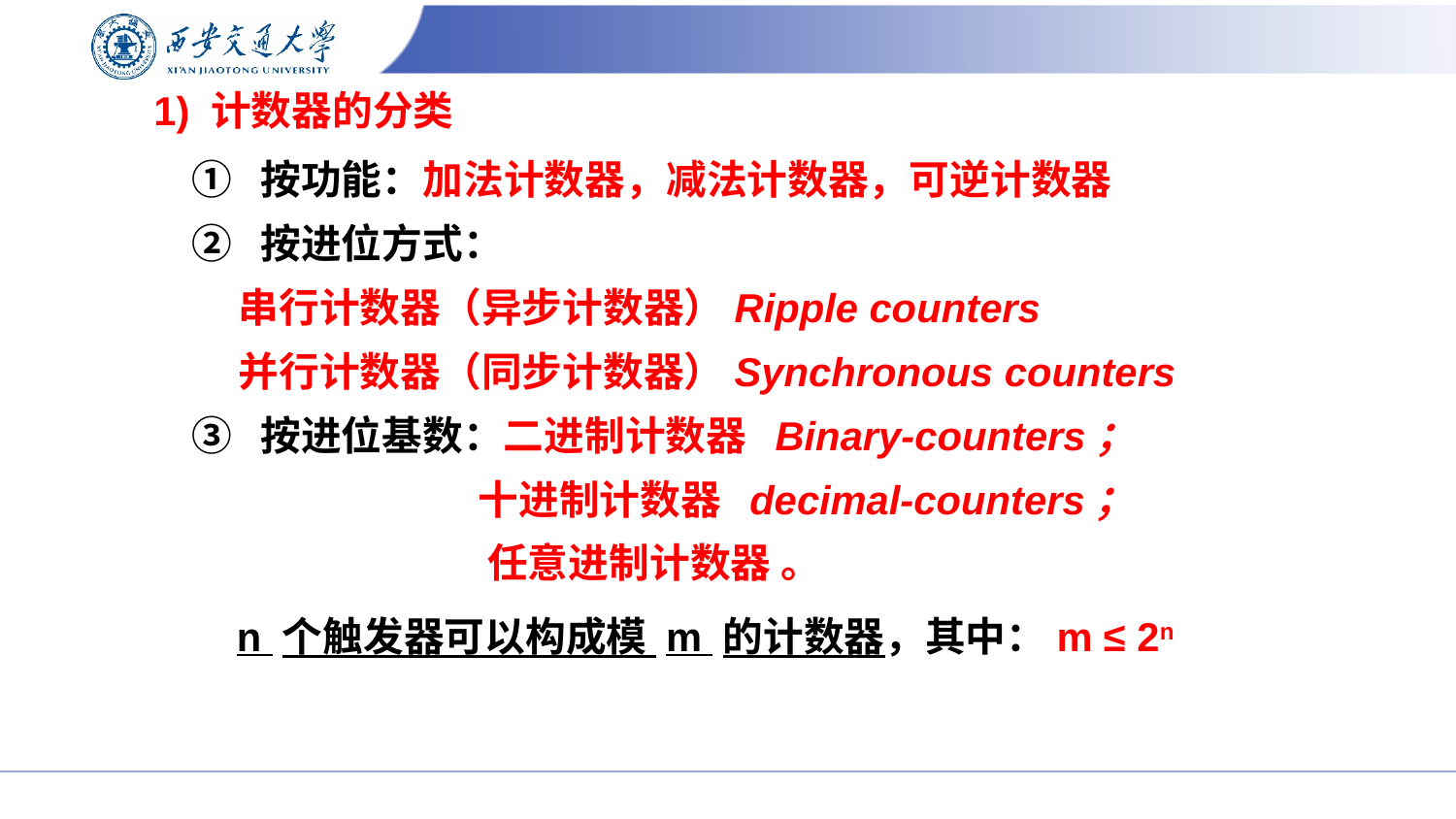

# 1) 计数器的分类
①  按功能：加法计数器，减法计数器，可逆计数器
②  按进位方式：
    串行计数器（异步计数器）Ripple counters
    并行计数器（同步计数器）Synchronous counters
③  按进位基数：二进制计数器  Binary-counters；
                              十进制计数器  decimal-counters；
                               任意进制计数器 。
    n 个触发器可以构成模 m 的计数器，其中：m ≤ 2n